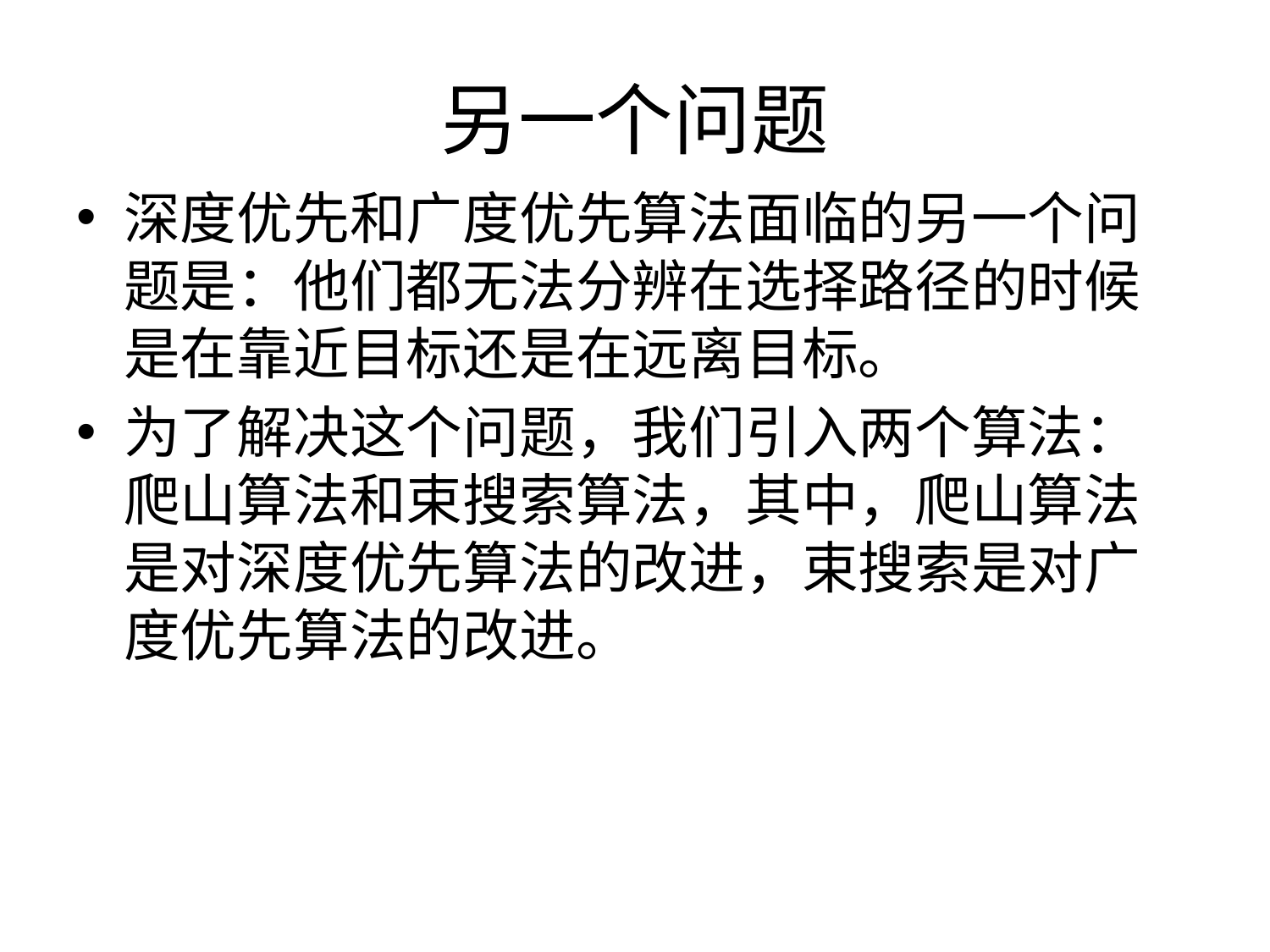

# 另一个问题
深度优先和广度优先算法面临的另一个问题是：他们都无法分辨在选择路径的时候是在靠近目标还是在远离目标。
为了解决这个问题，我们引入两个算法：爬山算法和束搜索算法，其中，爬山算法是对深度优先算法的改进，束搜索是对广度优先算法的改进。